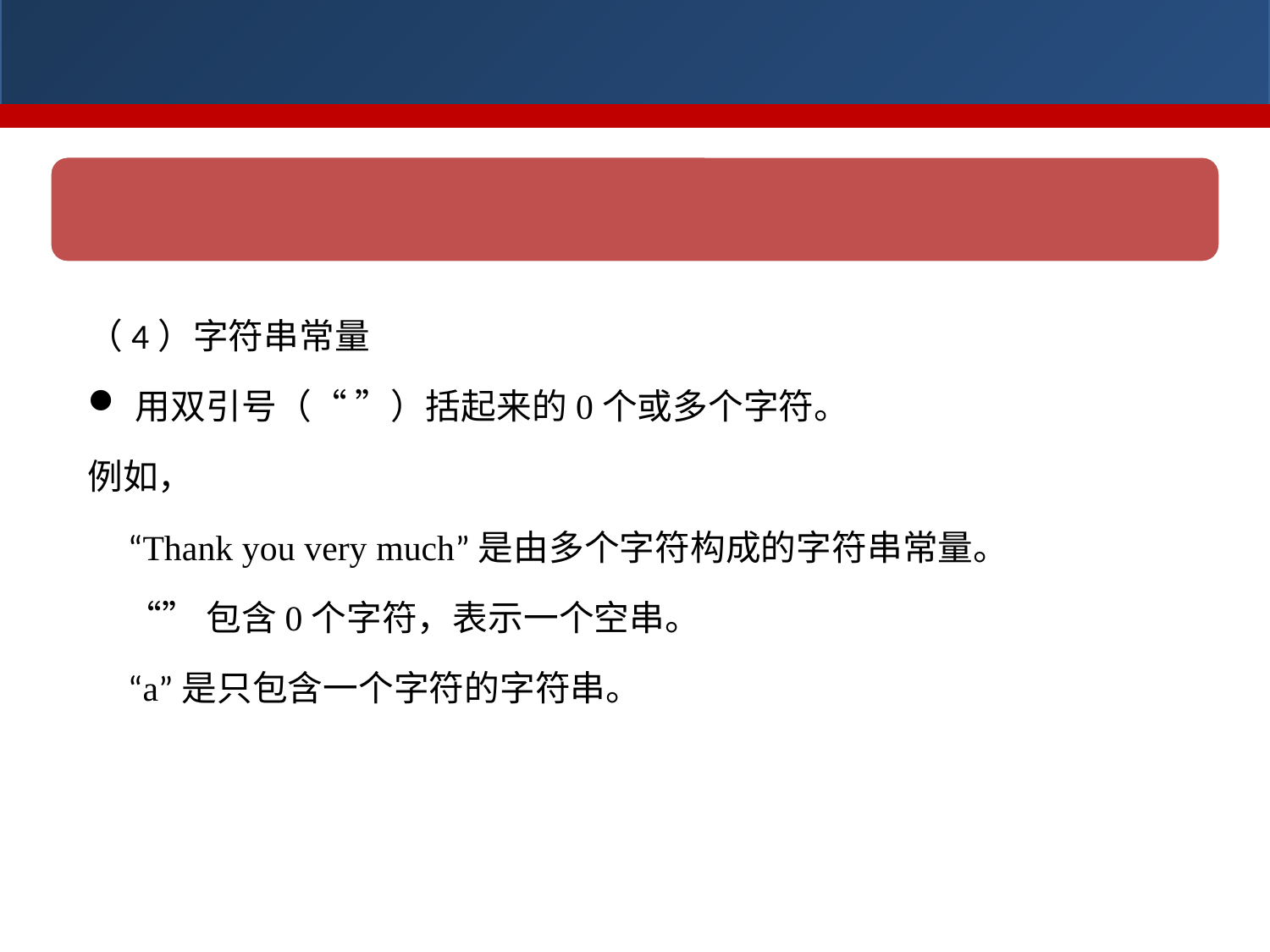

（4）字符串常量
用双引号（“ ”）括起来的0个或多个字符。
例如，
     “Thank you very much”是由多个字符构成的字符串常量。
     “”包含0个字符，表示一个空串。
     “a”是只包含一个字符的字符串。